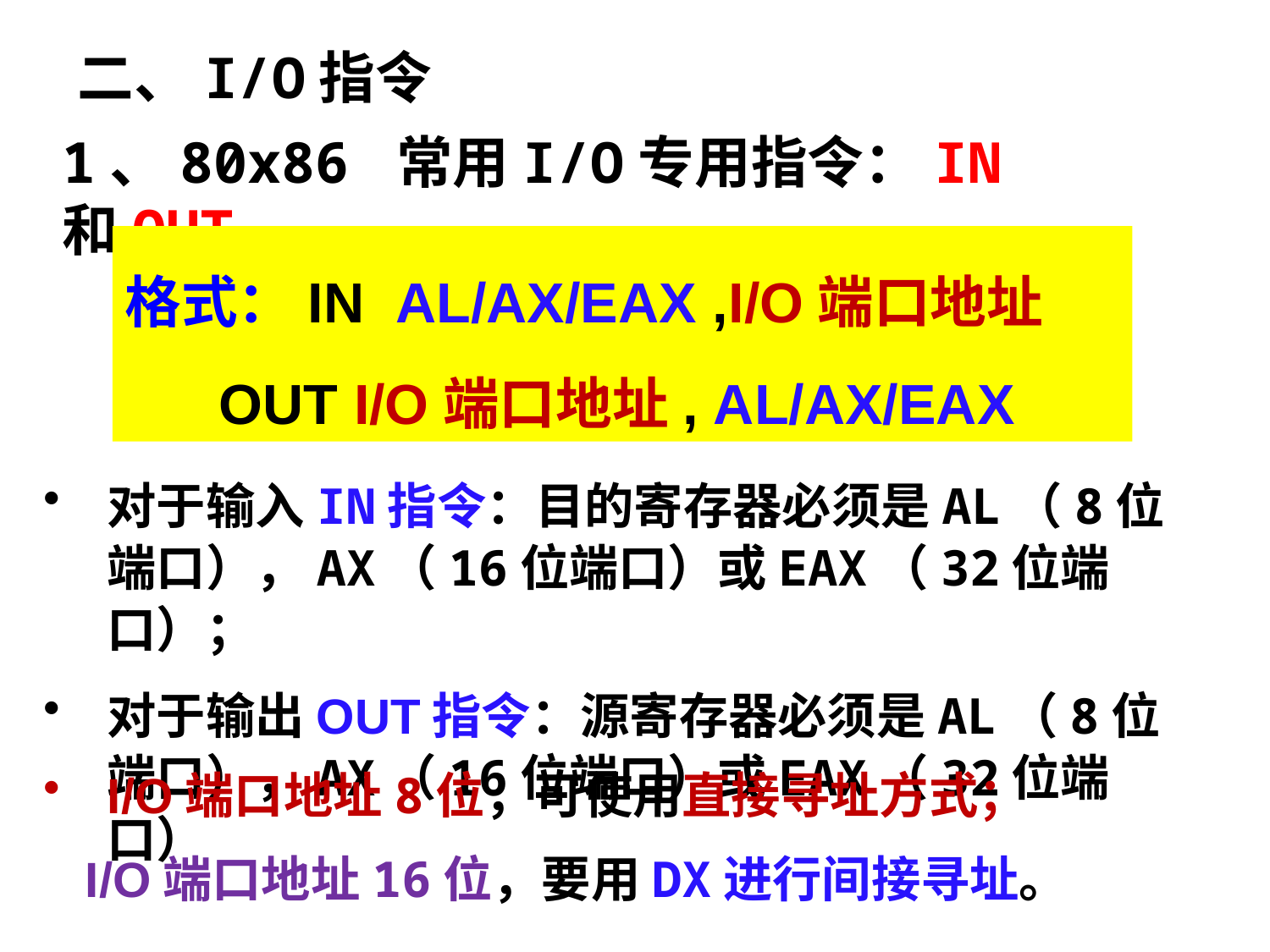

二、I/O指令
1、80x86 常用I/O专用指令：IN和OUT。
格式：IN  AL/AX/EAX ,I/O端口地址
      OUT I/O端口地址, AL/AX/EAX
对于输入IN指令：目的寄存器必须是AL（8位端口），AX（16位端口）或EAX（32位端口）；
对于输出OUT指令：源寄存器必须是AL（8位端口），AX（16位端口）或EAX（32位端口）
I/O端口地址8位，可使用直接寻址方式；
   I/O端口地址16位，要用DX进行间接寻址。
13